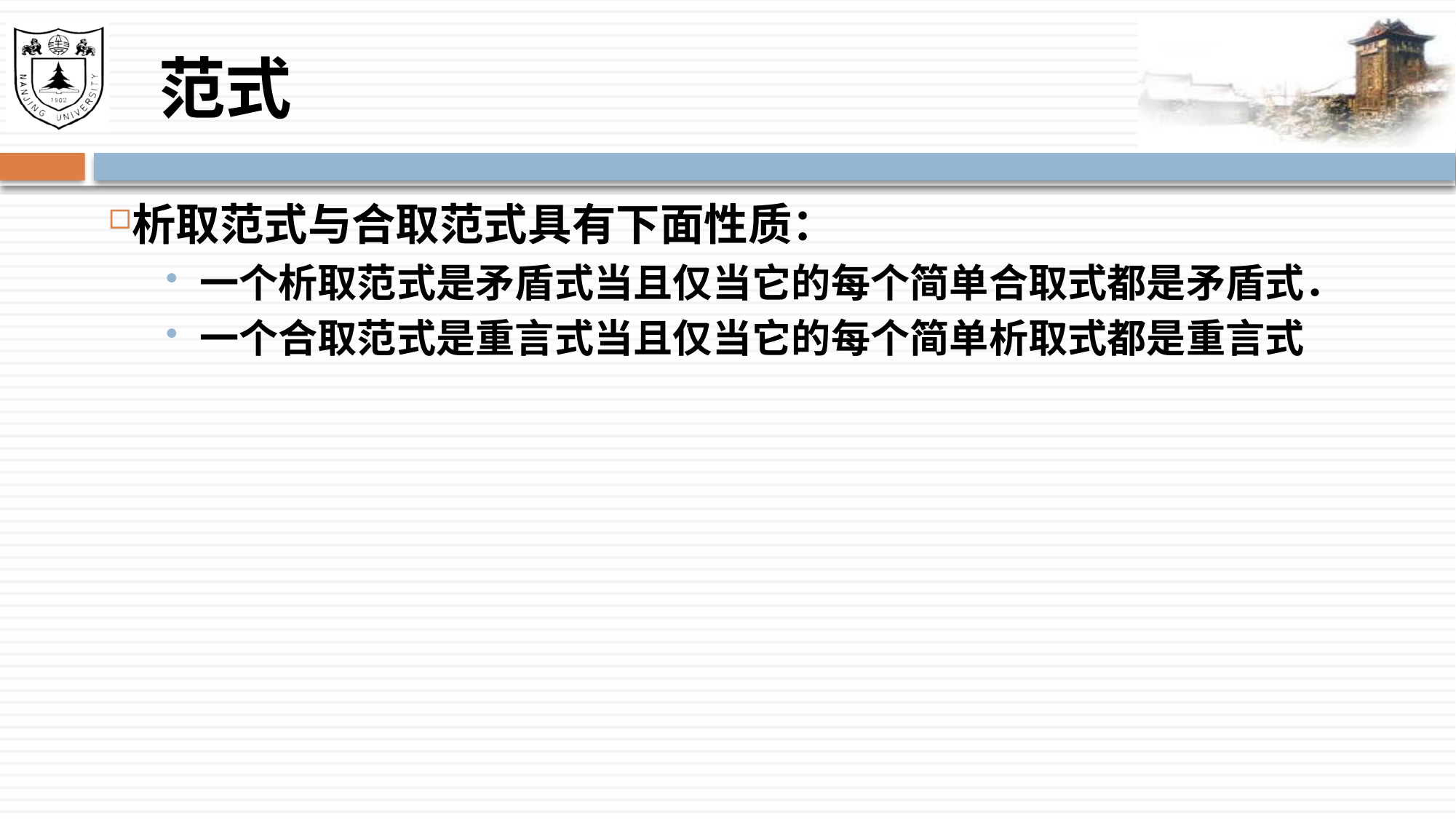

# 范式
析取范式与合取范式具有下面性质：
一个析取范式是矛盾式当且仅当它的每个简单合取式都是矛盾式．
一个合取范式是重言式当且仅当它的每个简单析取式都是重言式